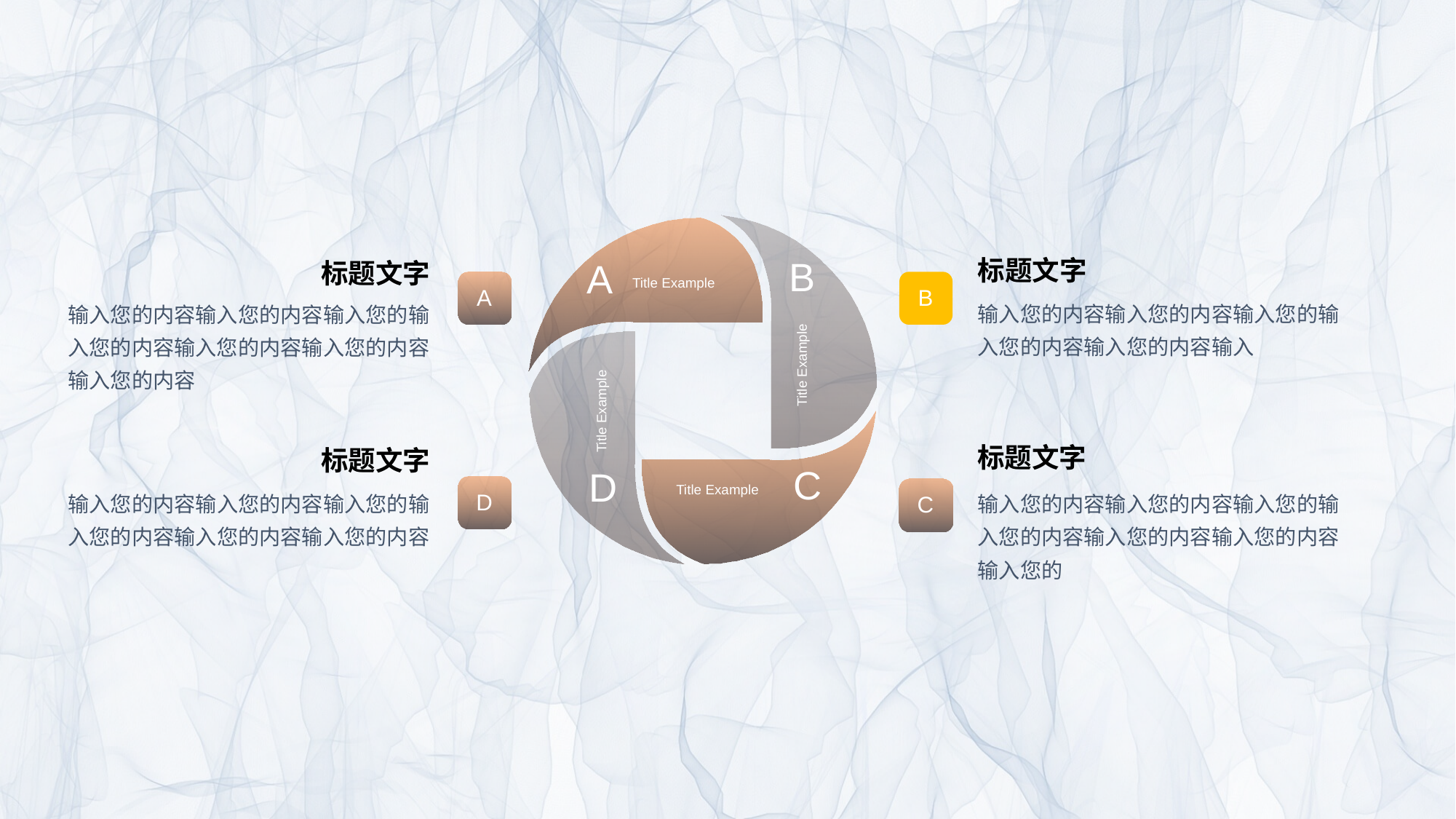

B
Title Example

A
Title Example
标题文字
输入您的内容输入您的内容输入您的输入您的内容输入您的内容输入
标题文字
输入您的内容输入您的内容输入您的输入您的内容输入您的内容输入您的内容输入您的内容

A

B

Title Example
D

C
Title Example
标题文字
输入您的内容输入您的内容输入您的输入您的内容输入您的内容输入您的内容输入您的
标题文字
输入您的内容输入您的内容输入您的输入您的内容输入您的内容输入您的内容

D

C